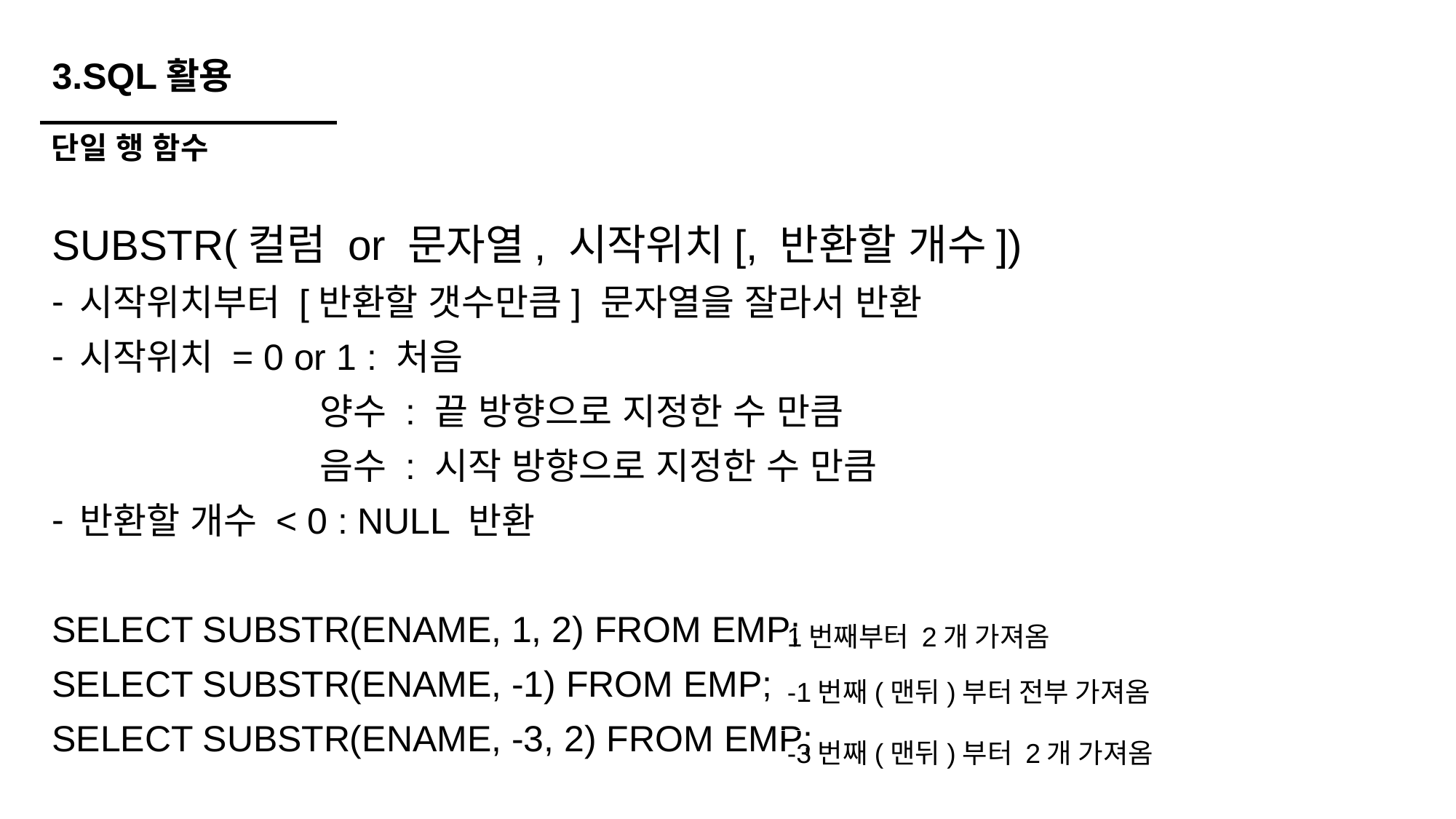

# 3.SQL활용
단일 행 함수
SUBSTR(컬럼 or 문자열, 시작위치[, 반환할 개수])
시작위치부터 [반환할 갯수만큼] 문자열을 잘라서 반환
시작위치 = 0 or 1 : 처음
		    양수 : 끝 방향으로 지정한 수 만큼
		    음수 : 시작 방향으로 지정한 수 만큼
반환할 개수 < 0 : NULL 반환

SELECT SUBSTR(ENAME, 1, 2) FROM EMP;
SELECT SUBSTR(ENAME, -1) FROM EMP;
SELECT SUBSTR(ENAME, -3, 2) FROM EMP;
1번째부터 2개 가져옴
-1번째(맨뒤)부터 전부 가져옴
-3번째(맨뒤)부터 2개 가져옴